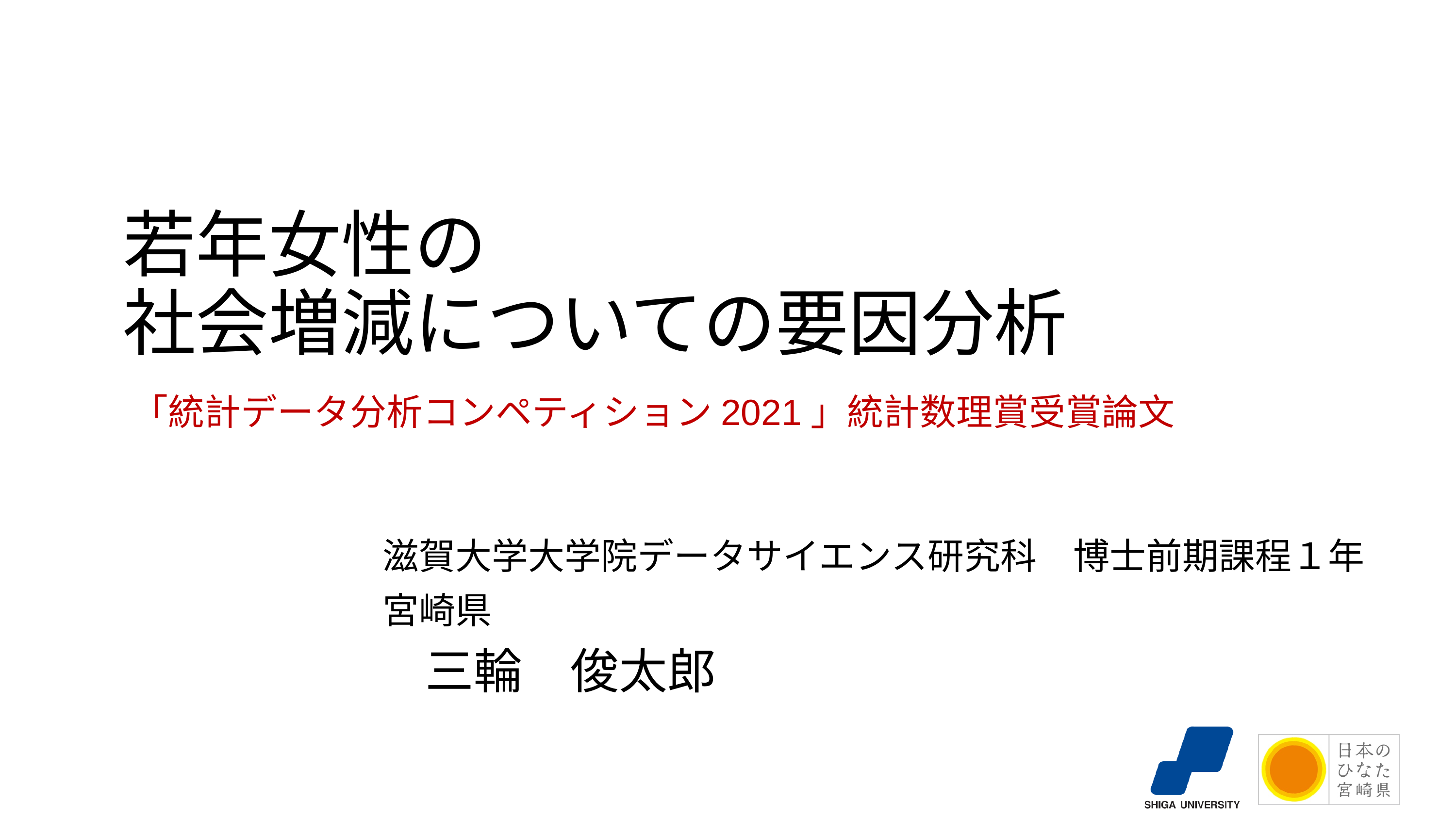

# 若年女性の 社会増減についての要因分析
「統計データ分析コンペティション2021」統計数理賞受賞論文
滋賀大学大学院データサイエンス研究科　博士前期課程１年
宮崎県
　三輪　俊太郎